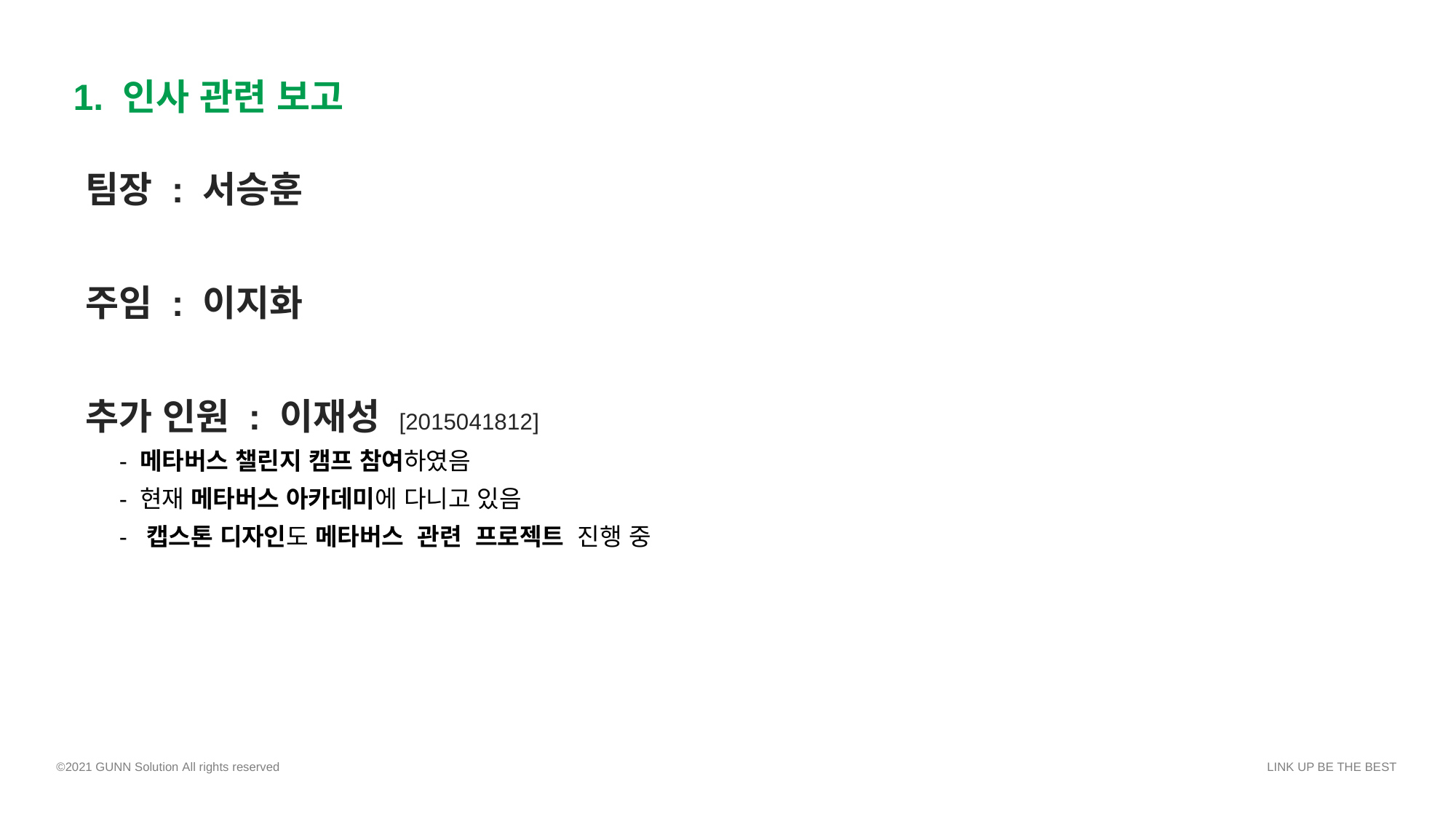

1. 인사 관련 보고
팀장 : 서승훈

주임 : 이지화

추가 인원 : 이재성 [2015041812]
     - 메타버스 챌린지 캠프 참여하였음
     - 현재 메타버스 아카데미에 다니고 있음
     -  캡스톤 디자인도 메타버스  관련  프로젝트  진행 중